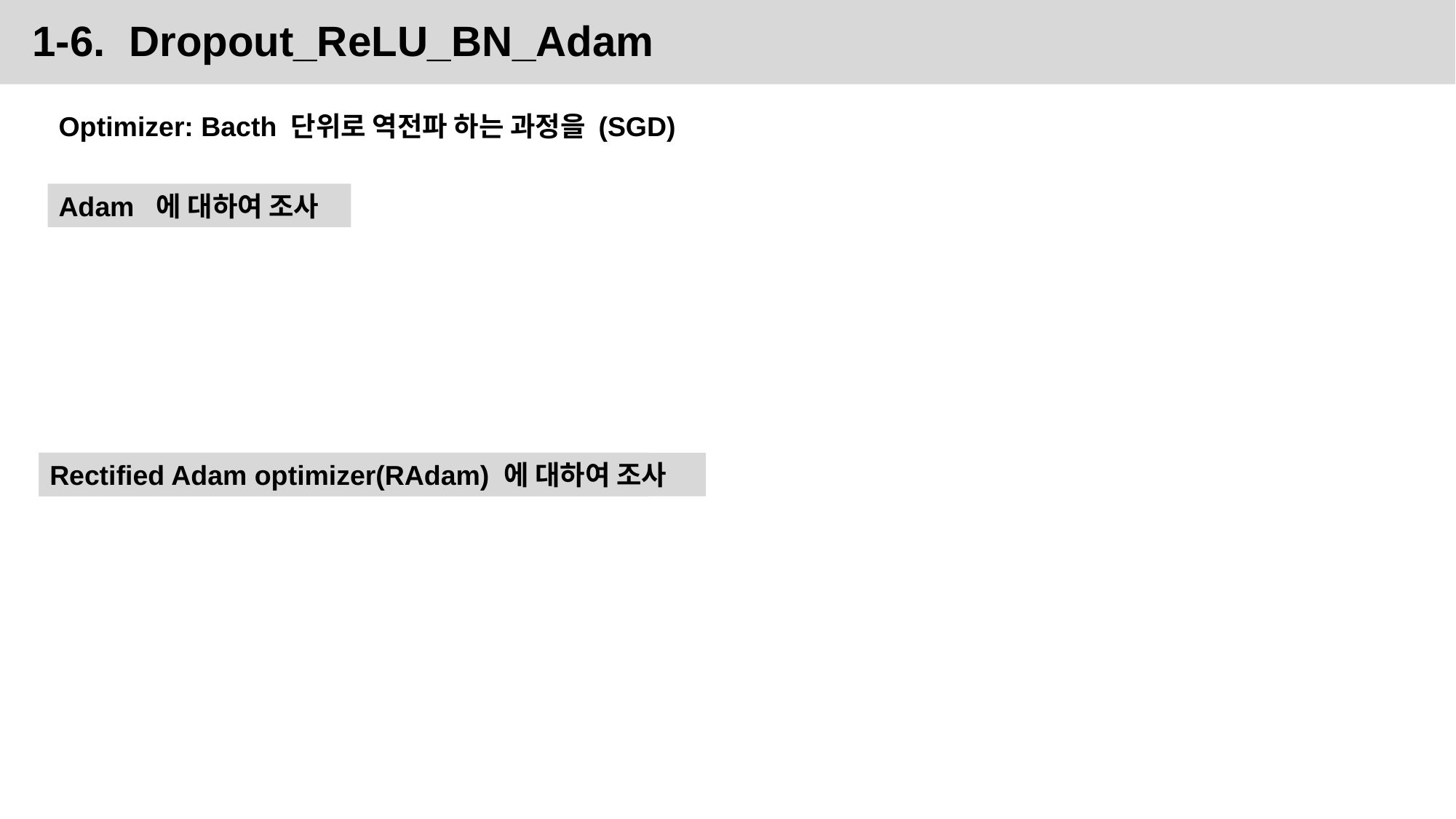

# 1-6.  Dropout_ReLU_BN_Adam
Optimizer: Bacth 단위로 역전파 하는 과정을 (SGD)
Adam  에 대하여 조사
Nesterov Accelerated Gradient에 대하여 조사
Rectified Adam optimizer(RAdam) 에 대하여 조사